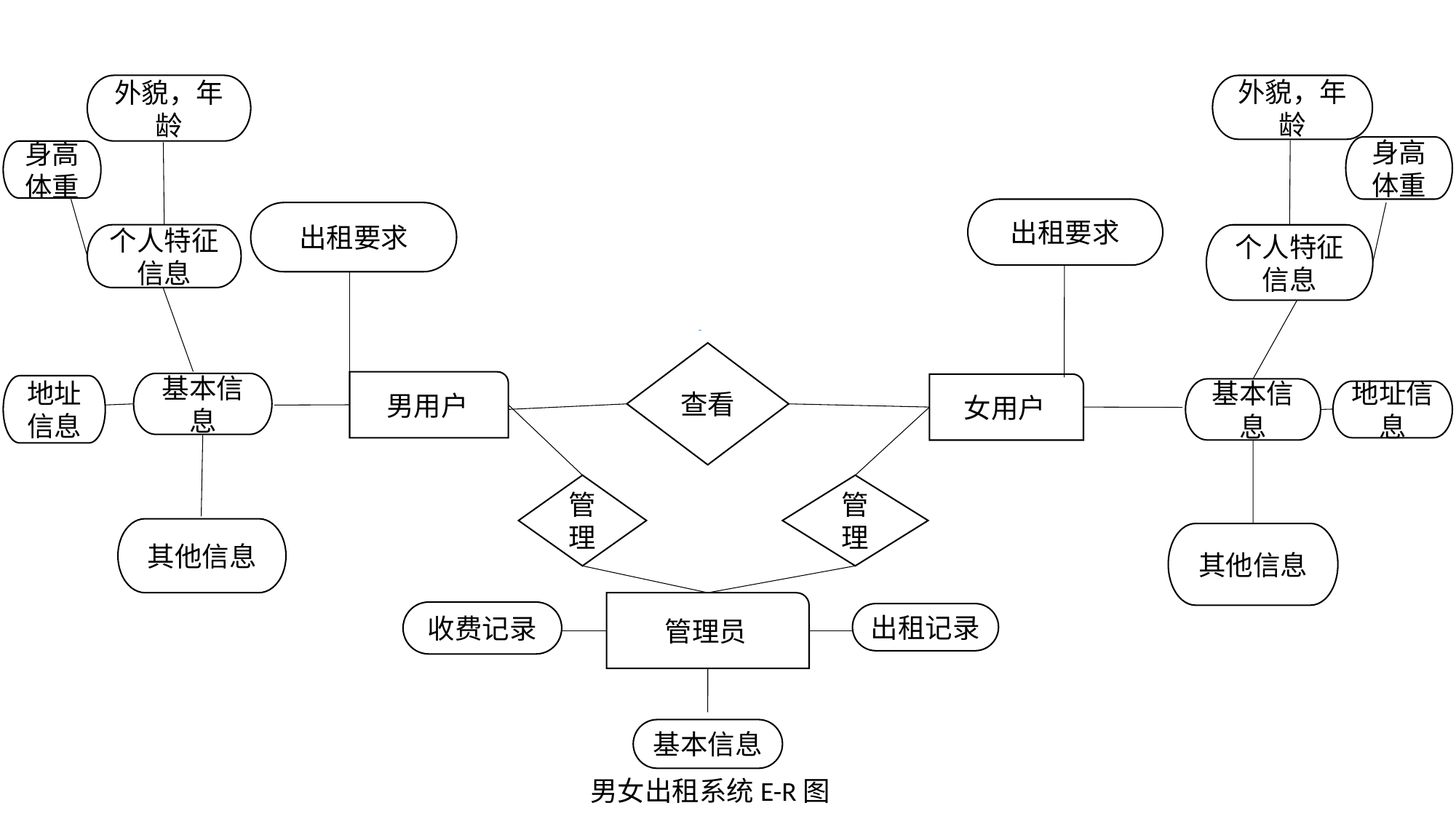

外貌，年龄
外貌，年龄
身高体重
身高体重
出租要求
出租要求
个人特征信息
个人特征信息
查看
男用户
基本信息
女用户
地址信息
基本信息
地址信息
管理
管理
其他信息
其他信息
管理员
收费记录
出租记录
基本信息
男女出租系统E-R图